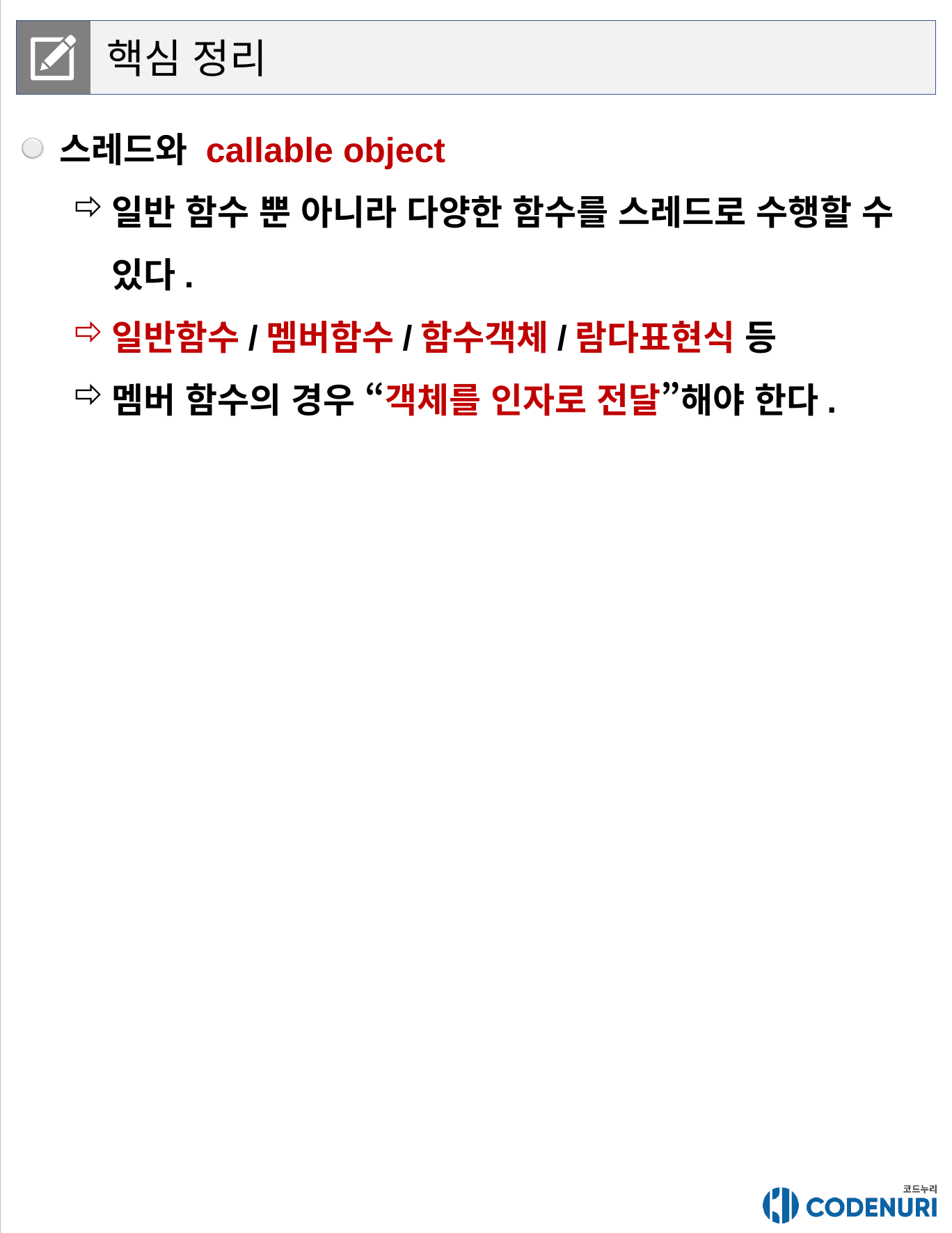

핵심 정리

스레드와 callable object
일반 함수 뿐 아니라 다양한 함수를 스레드로 수행할 수 있다.
일반함수/멤버함수/함수객체/람다표현식 등
멤버 함수의 경우 “객체를 인자로 전달”해야 한다.